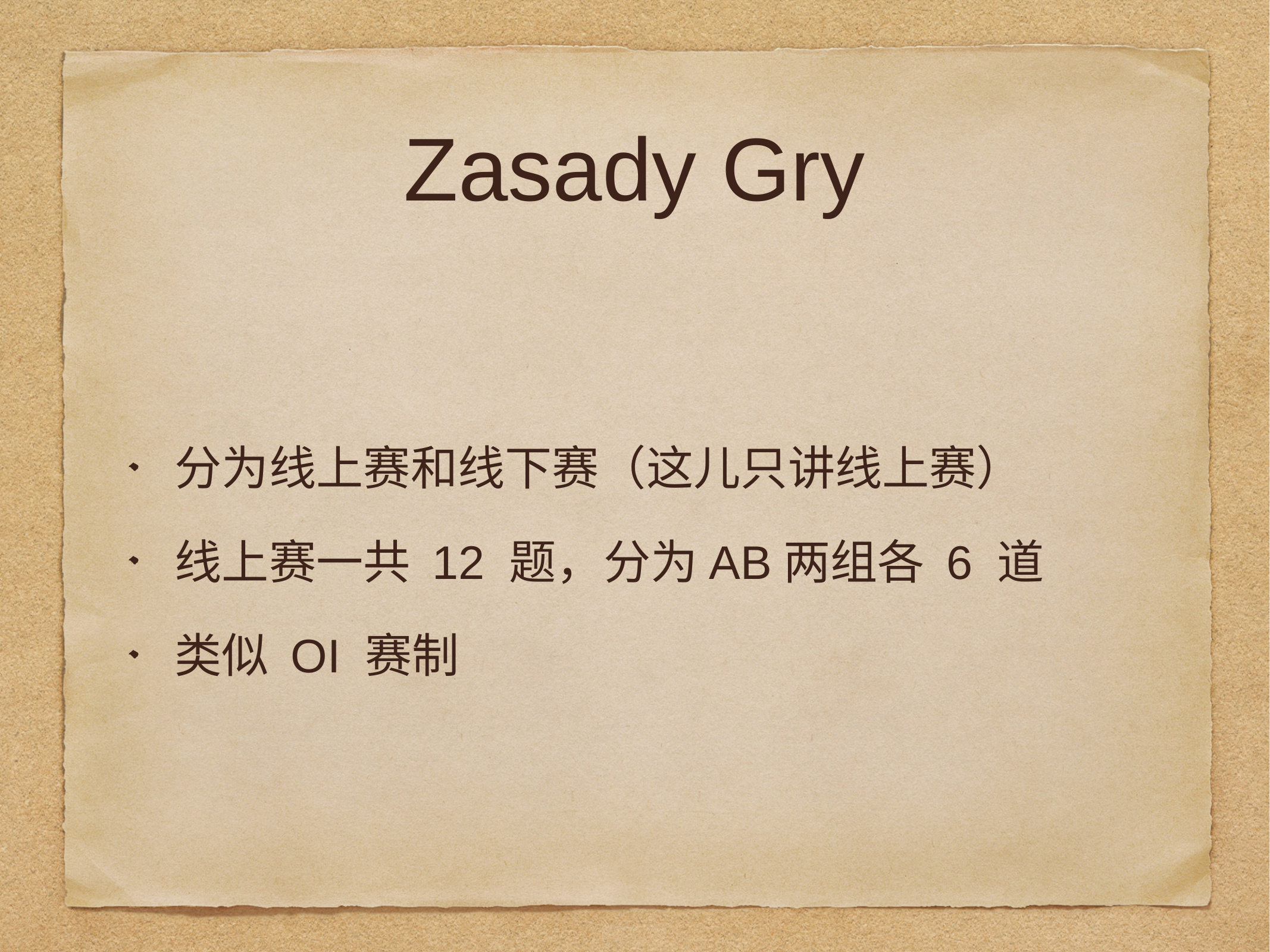

# Zasady Gry
分为线上赛和线下赛（这儿只讲线上赛）
线上赛一共 12 题，分为AB两组各 6 道
类似 OI 赛制